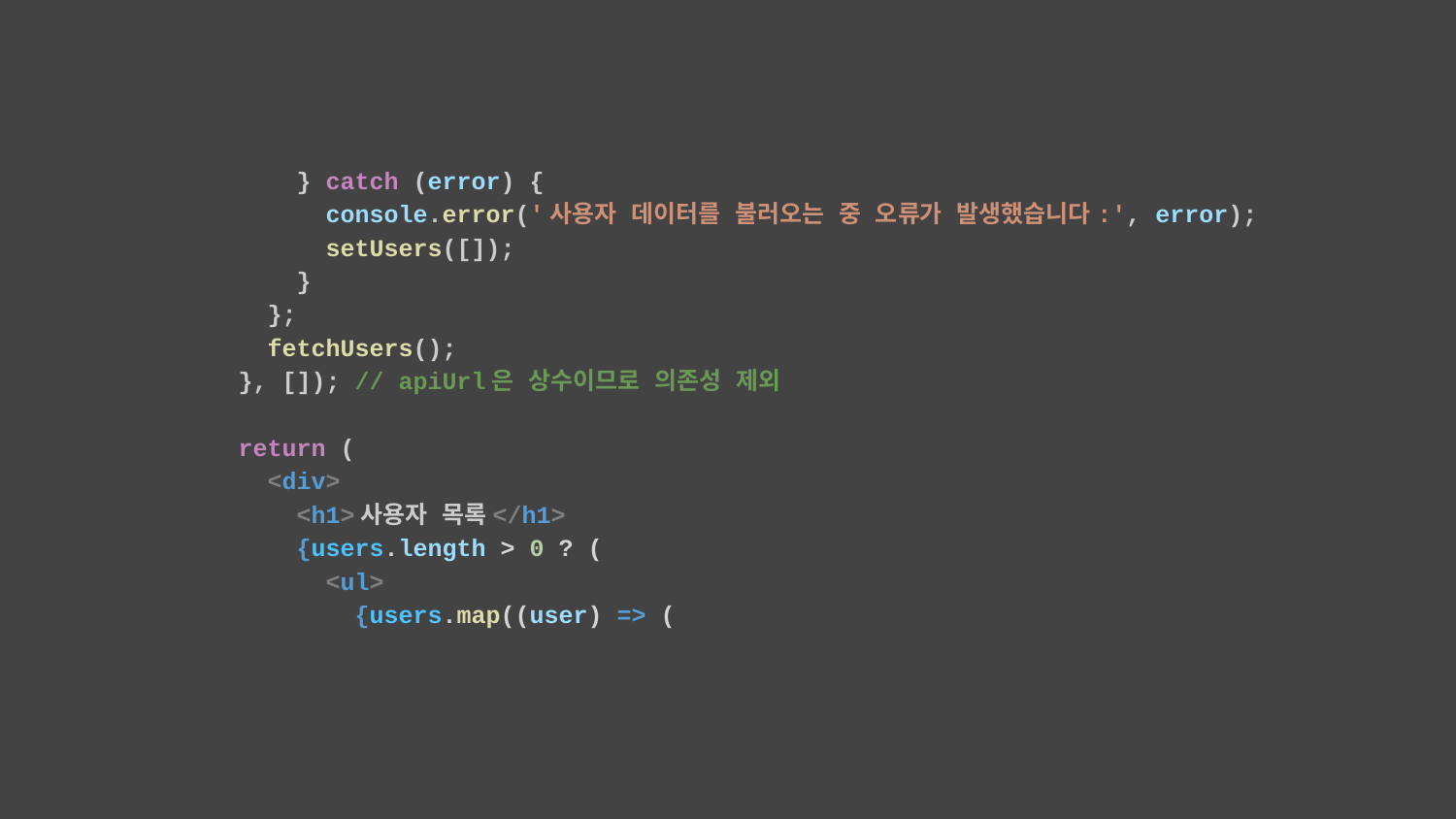

} catch (error) {
       console.error('사용자 데이터를 불러오는 중 오류가 발생했습니다:', error);
       setUsers([]);
     }
   };
   fetchUsers();
 }, []); // apiUrl은 상수이므로 의존성 제외

 return (
   <div>
     <h1>사용자 목록</h1>
     {users.length > 0 ? (
       <ul>
         {users.map((user) => (